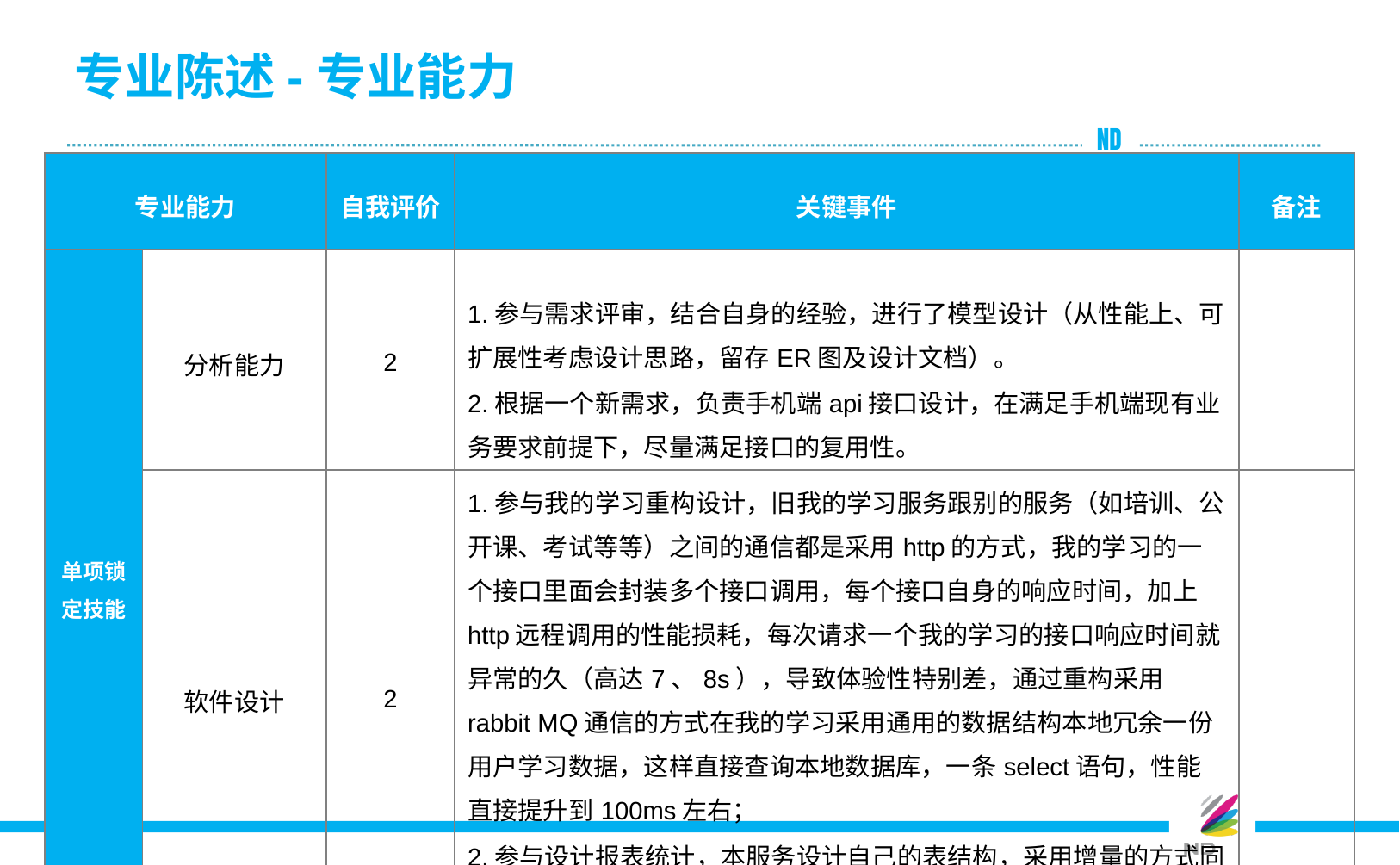

# 专业陈述-专业能力
| 专业能力 |  | 自我评价 | 关键事件 | 备注 |
| --- | --- | --- | --- | --- |
| 单项锁定技能 | 分析能力 | 2 | 1.参与需求评审，结合自身的经验，进行了模型设计（从性能上、可扩展性考虑设计思路，留存ER图及设计文档）。 2.根据一个新需求，负责手机端api接口设计，在满足手机端现有业务要求前提下，尽量满足接口的复用性。 |  |
|  | 软件设计 | 2 | 1.参与我的学习重构设计，旧我的学习服务跟别的服务（如培训、公开课、考试等等）之间的通信都是采用http的方式，我的学习的一个接口里面会封装多个接口调用，每个接口自身的响应时间，加上http远程调用的性能损耗，每次请求一个我的学习的接口响应时间就异常的久（高达7、8s），导致体验性特别差，通过重构采用rabbit MQ通信的方式在我的学习采用通用的数据结构本地冗余一份用户学习数据，这样直接查询本地数据库，一条select语句，性能直接提升到100ms左右； 2.参与设计报表统计，本服务设计自己的表结构，采用增量的方式同步用户相关数据，全量的方式同步业务对象数据； |  |
6